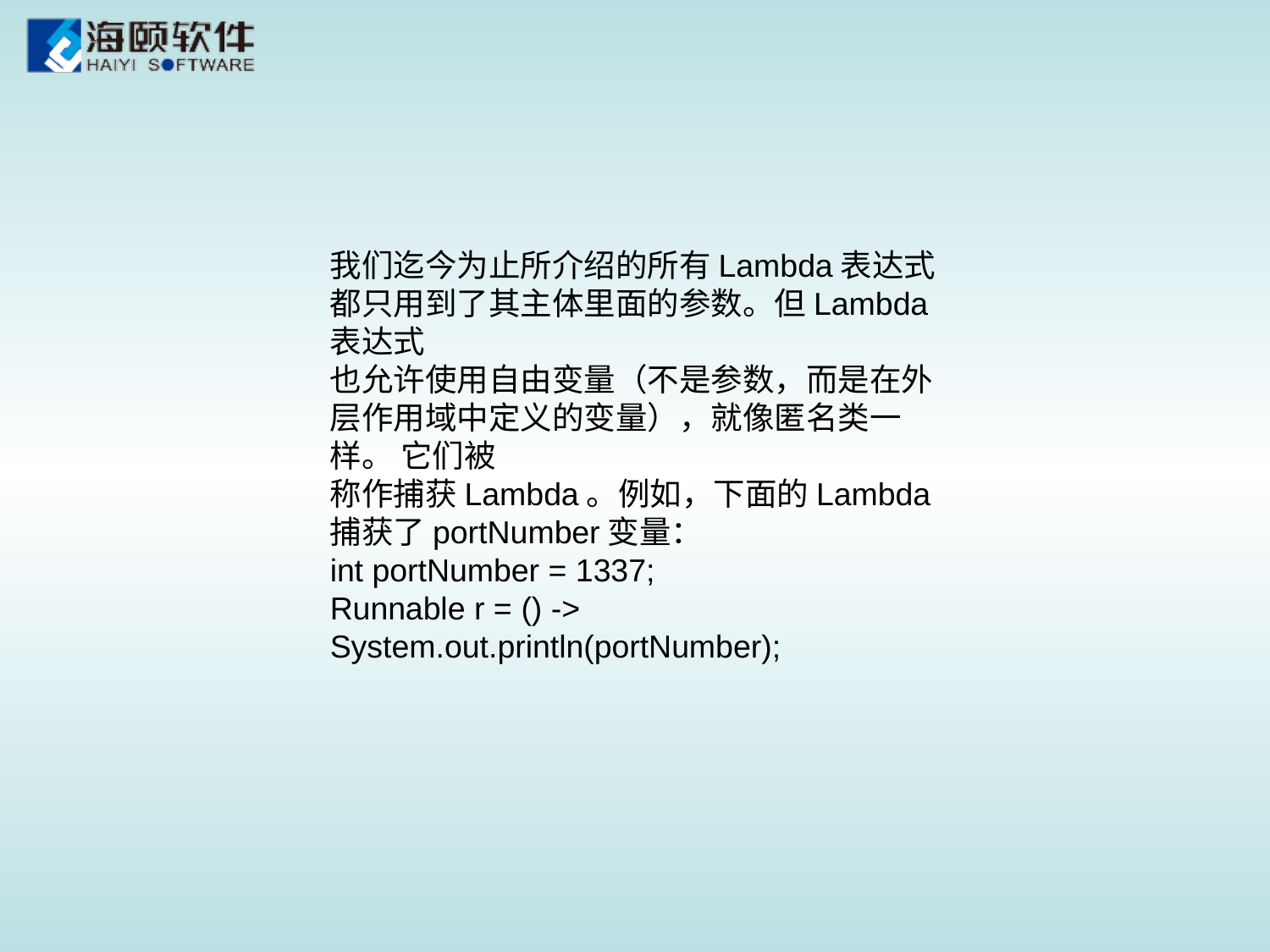

我们迄今为止所介绍的所有Lambda表达式都只用到了其主体里面的参数。但Lambda表达式
也允许使用自由变量（不是参数，而是在外层作用域中定义的变量），就像匿名类一样。 它们被
称作捕获Lambda。例如，下面的Lambda捕获了portNumber变量：
int portNumber = 1337;
Runnable r = () -> System.out.println(portNumber);